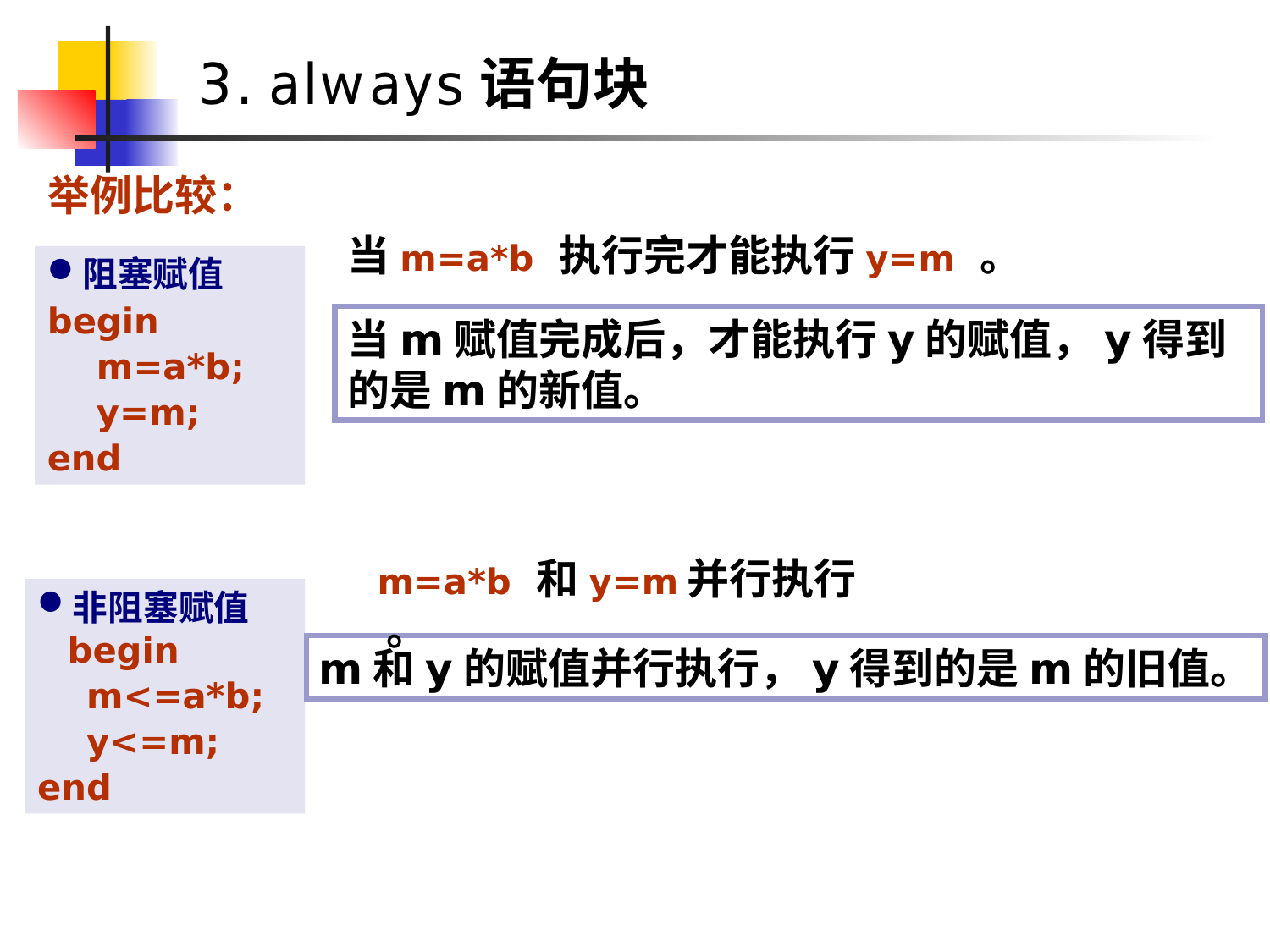

# 3. always语句块
举例比较：
当m=a*b 执行完才能执行y=m 。
阻塞赋值
begin
    m=a*b;
    y=m;
end
当m赋值完成后，才能执行y的赋值，y得到的是m的新值。
m=a*b 和y=m并行执行 。
非阻塞赋值begin
    m<=a*b;
    y<=m;
end
m和y的赋值并行执行，y得到的是m的旧值。